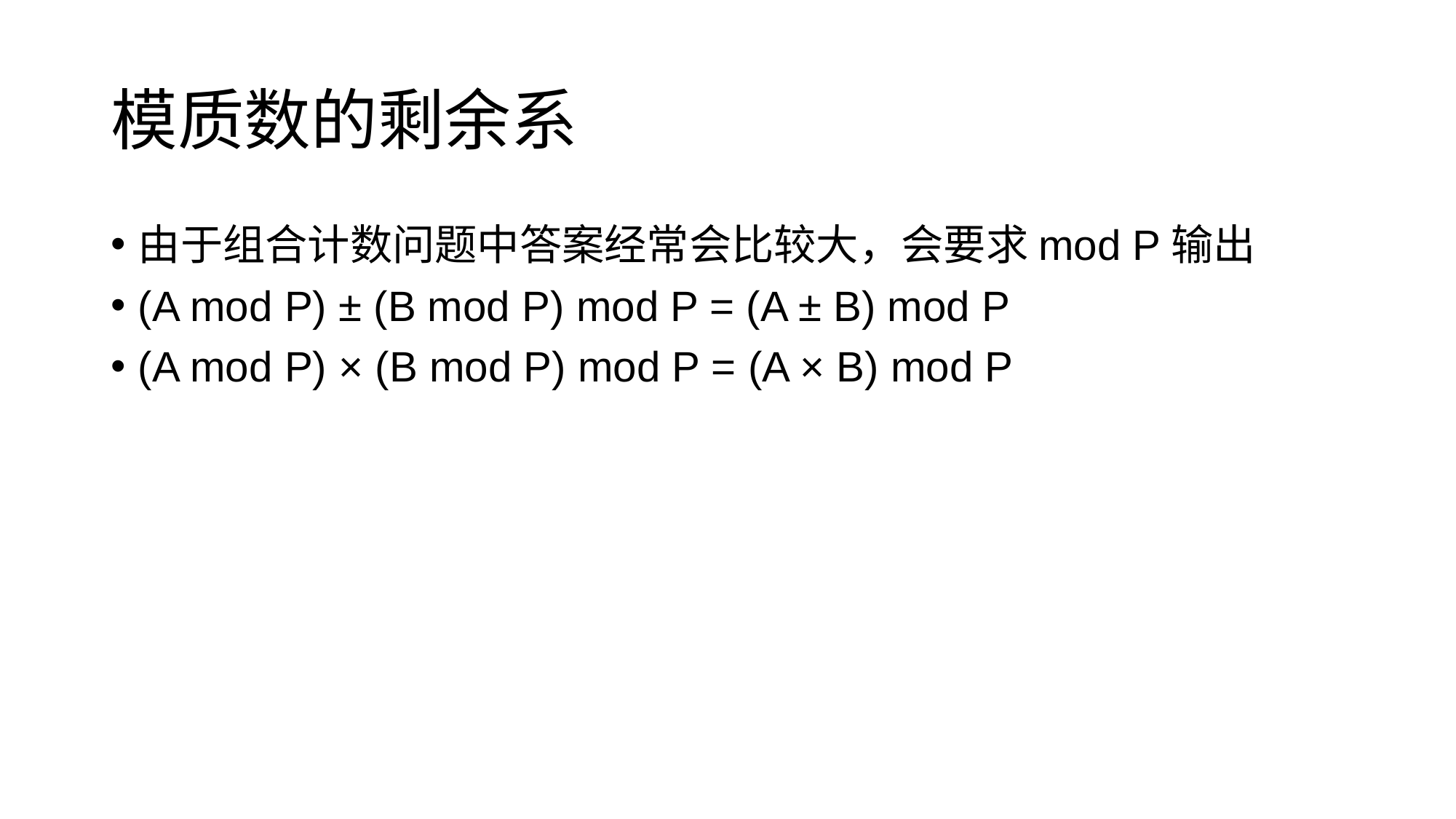

# 模质数的剩余系
由于组合计数问题中答案经常会比较大，会要求mod P输出
(A mod P) ± (B mod P) mod P = (A ± B) mod P
(A mod P) × (B mod P) mod P = (A × B) mod P